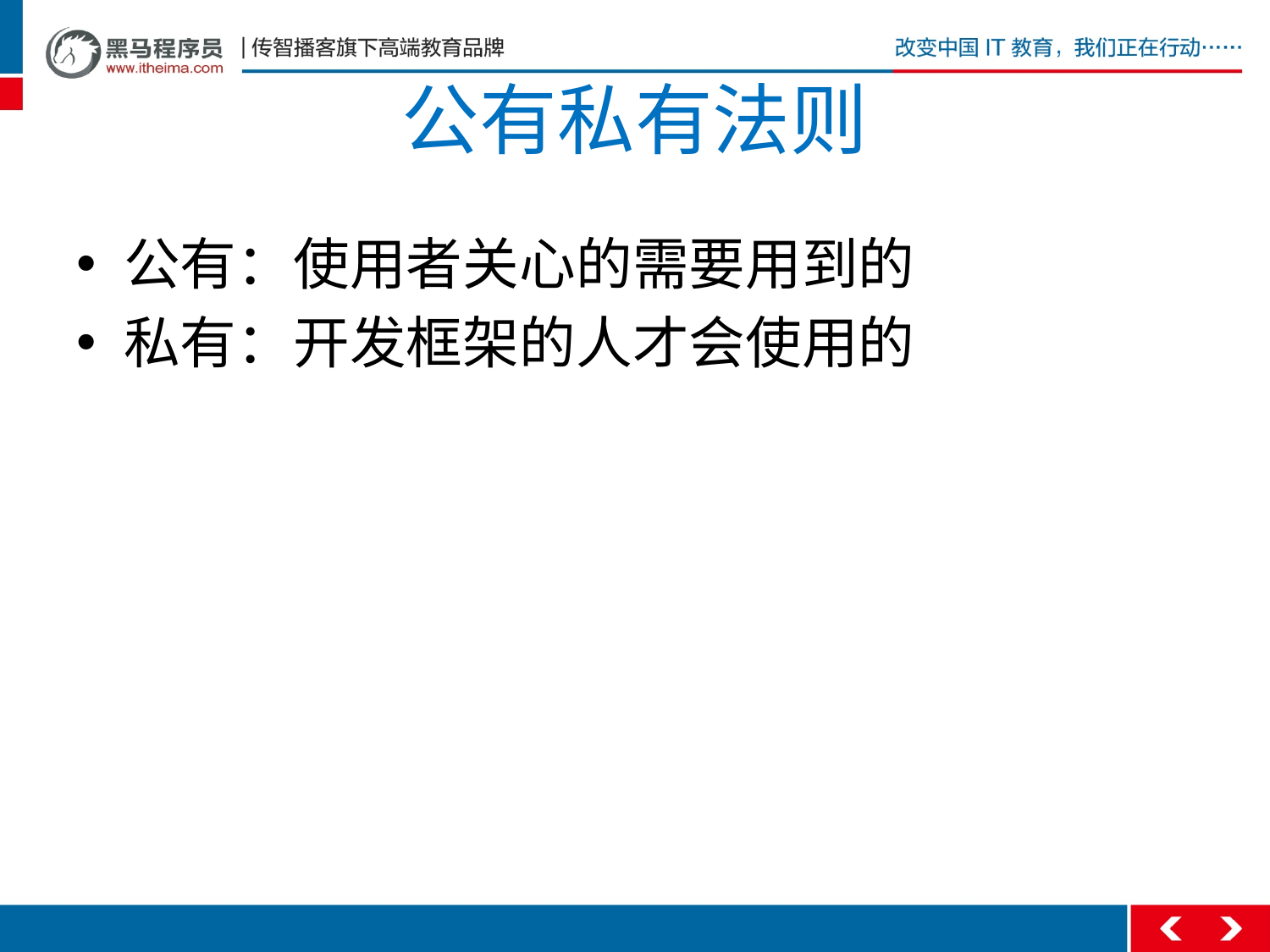

# 公有私有法则
公有：使用者关心的需要用到的
私有：开发框架的人才会使用的